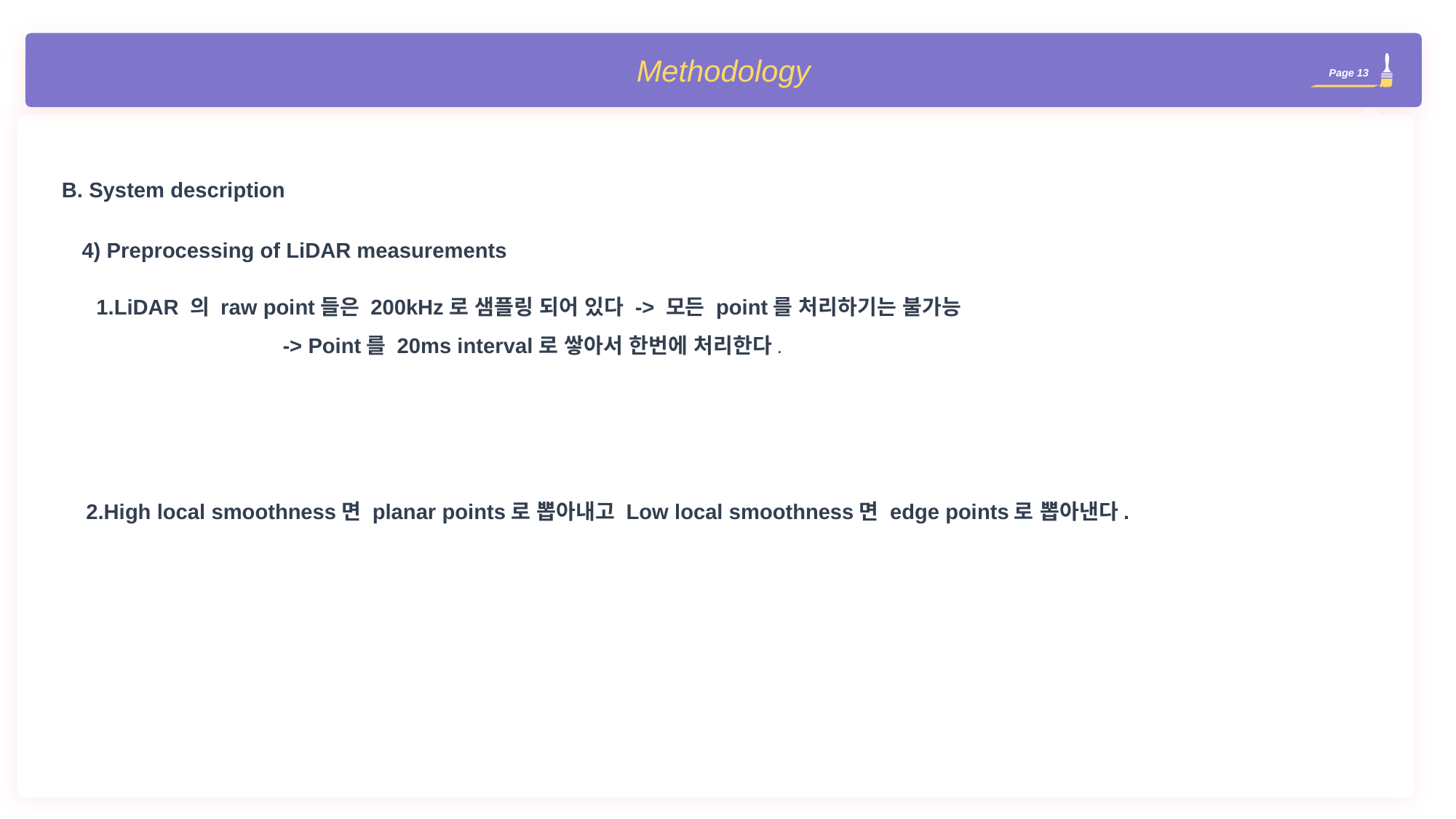

Methodology

Page 13

B. System description
4) Preprocessing of LiDAR measurements
1.LiDAR 의 raw point들은 200kHz로 샘플링 되어 있다 -> 모든 point를 처리하기는 불가능
 -> Point를 20ms interval로 쌓아서 한번에 처리한다.
2.High local smoothness면 planar points로 뽑아내고 Low local smoothness면 edge points로 뽑아낸다.